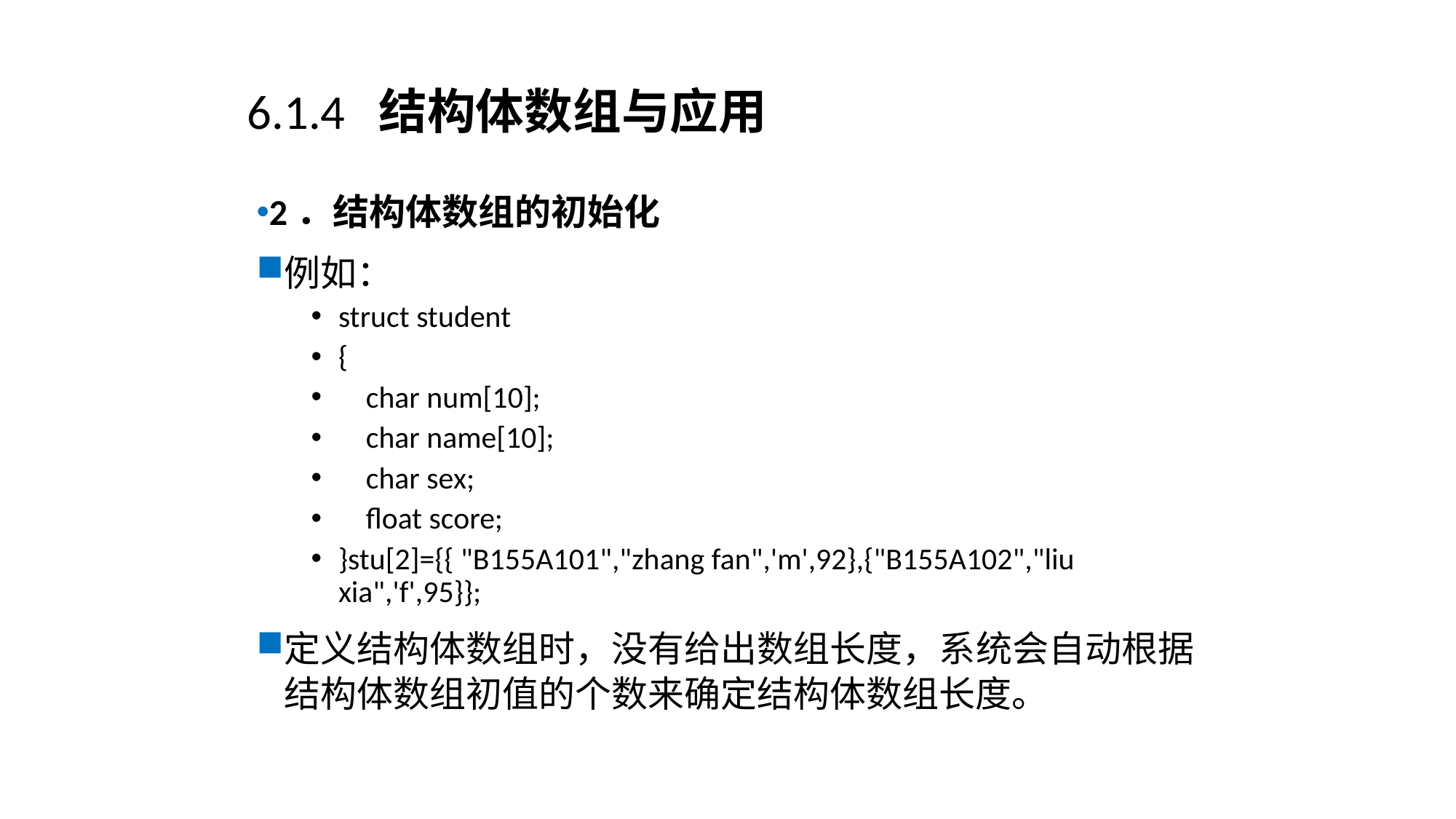

# 6.1.4  结构体数组与应用
2．结构体数组的初始化
例如：
struct student
{
    char num[10];
    char name[10];
    char sex;
    float score;
}stu[2]={{ "B155A101","zhang fan",'m',92},{"B155A102","liu xia",'f',95}};
定义结构体数组时，没有给出数组长度，系统会自动根据结构体数组初值的个数来确定结构体数组长度。